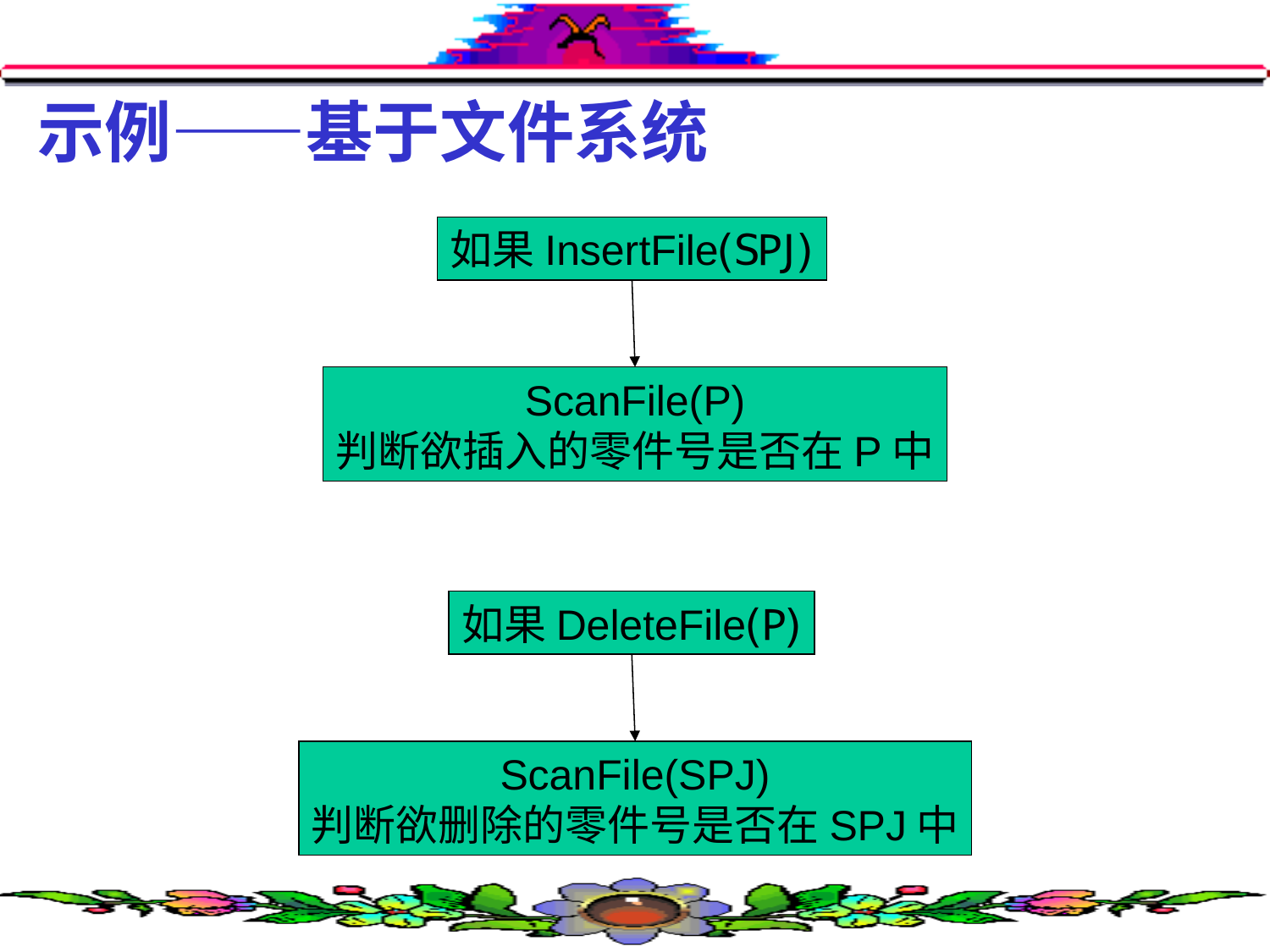

# 示例——基于文件系统
如果InsertFile(SPJ)
ScanFile(P)
判断欲插入的零件号是否在P中
如果DeleteFile(P)
ScanFile(SPJ)
判断欲删除的零件号是否在SPJ中